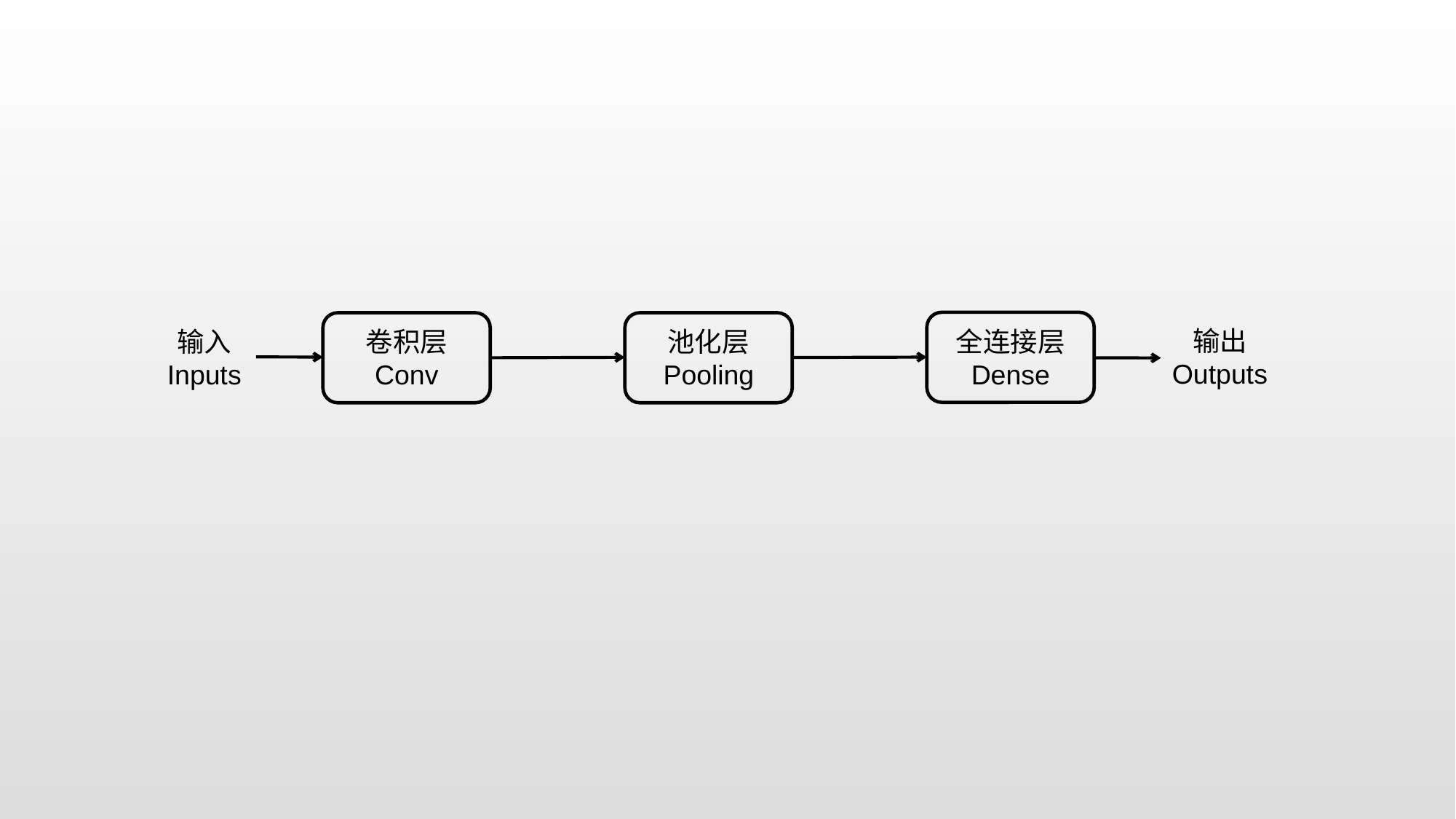

输出
Outputs
池化层
Pooling
全连接层
Dense
输入
Inputs
卷积层
Conv